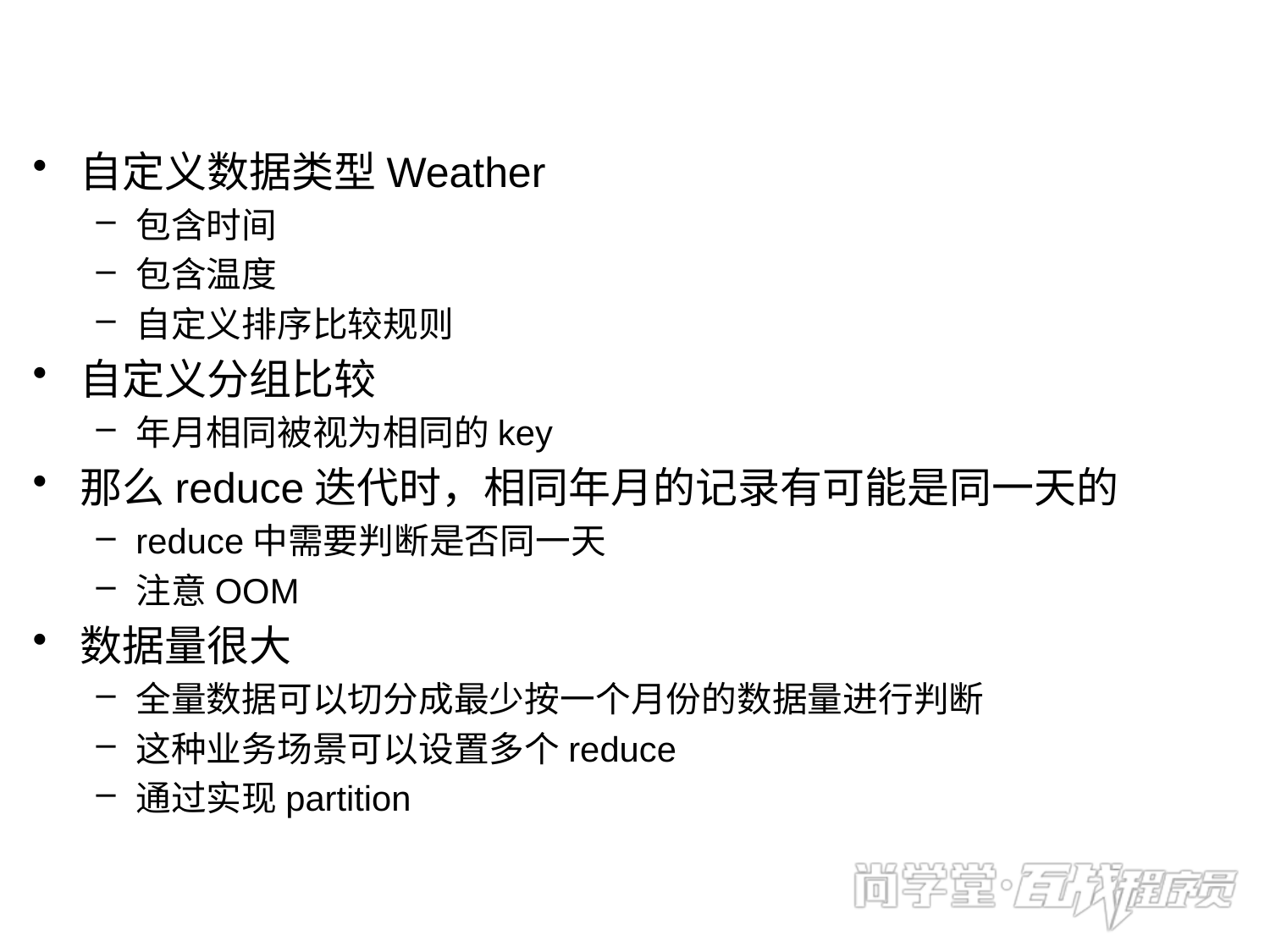

自定义数据类型Weather
包含时间
包含温度
自定义排序比较规则
自定义分组比较
年月相同被视为相同的key
那么reduce迭代时，相同年月的记录有可能是同一天的
reduce中需要判断是否同一天
注意OOM
数据量很大
全量数据可以切分成最少按一个月份的数据量进行判断
这种业务场景可以设置多个reduce
通过实现partition